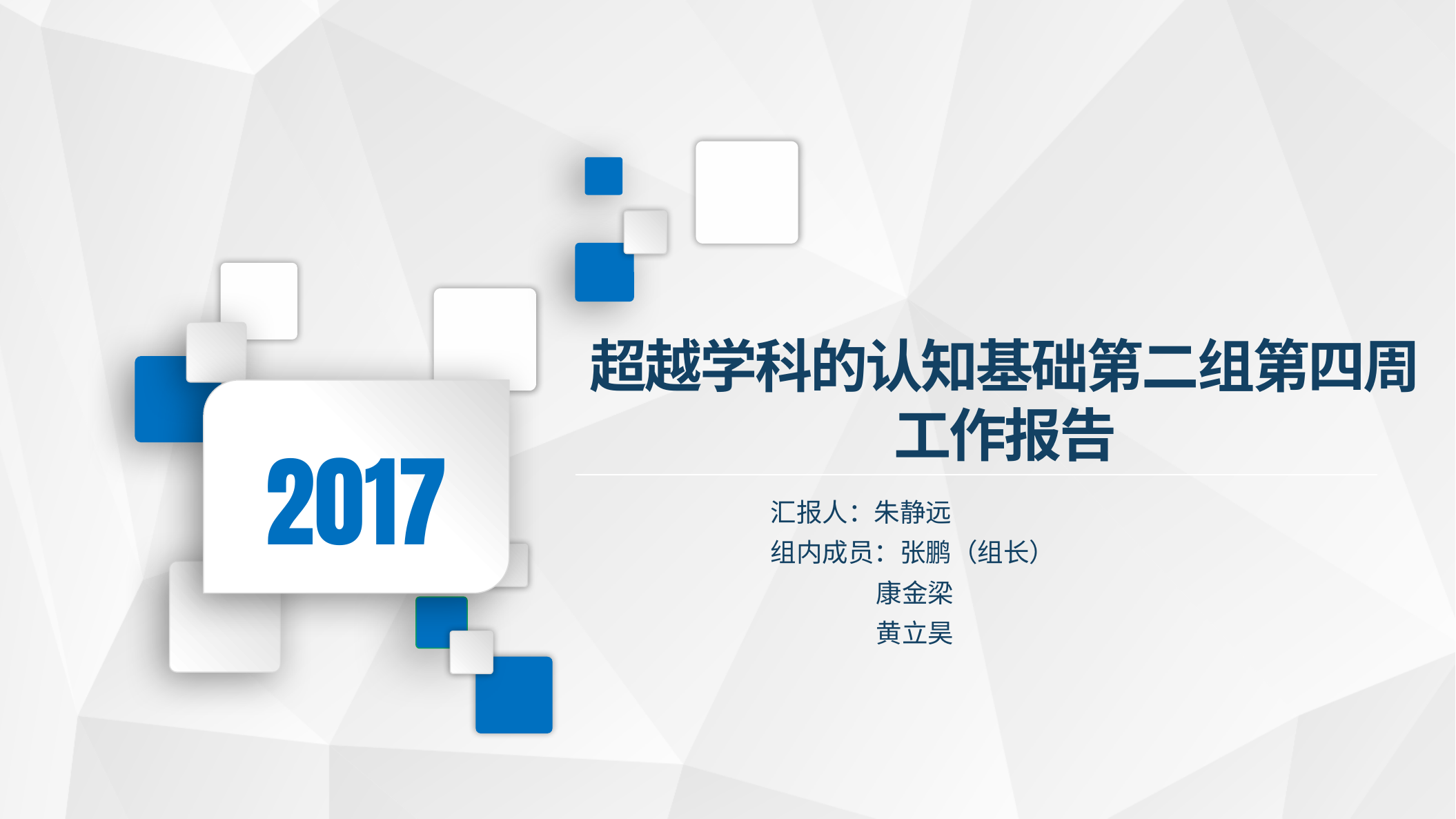

超越学科的认知基础第二组第四周
工作报告
2017
汇报人：朱静远
组内成员：张鹏（组长）
                 康金梁
                 黄立昊